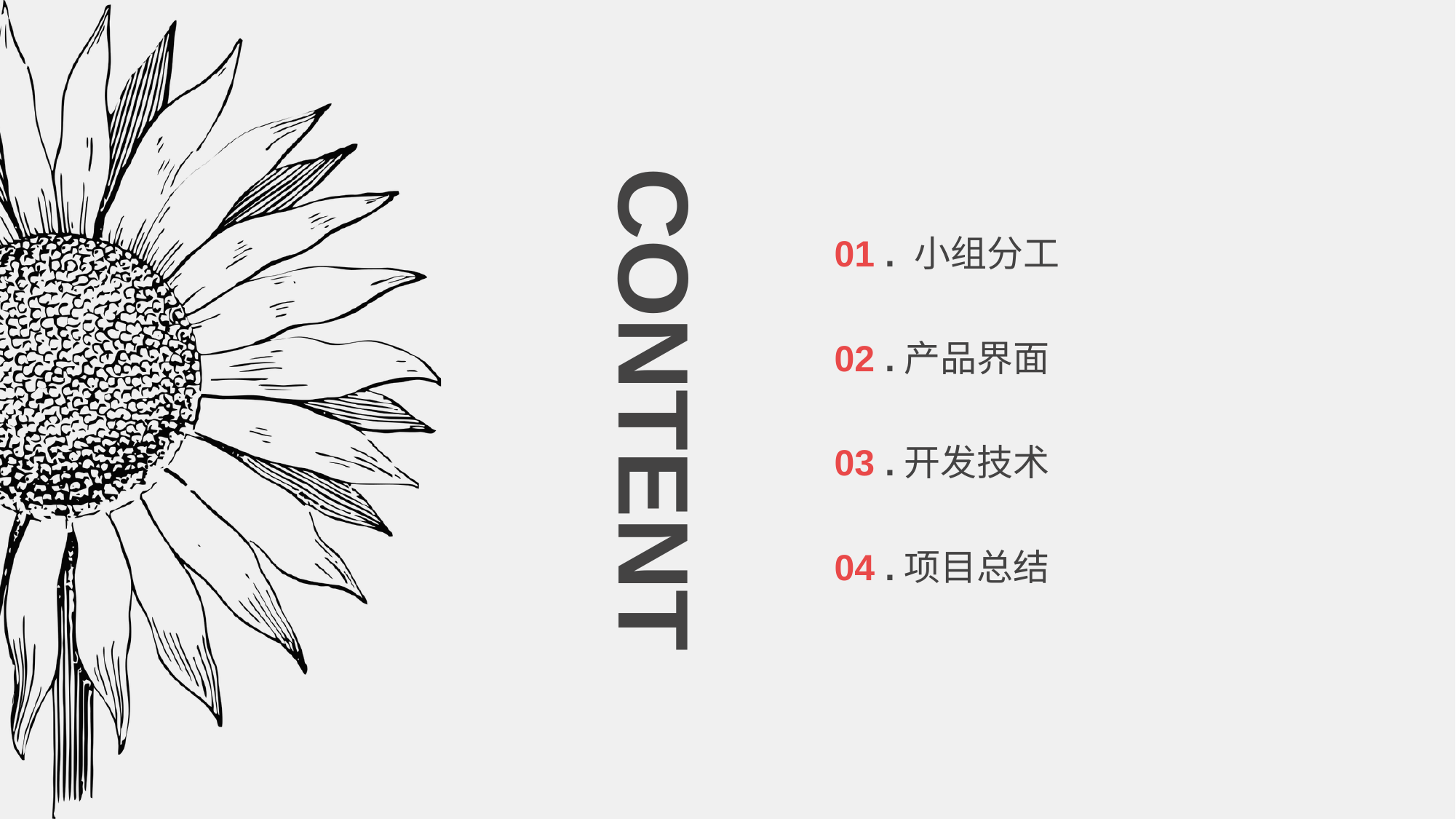

CONTENT
01 . 小组分工
02 .产品界面
03 .开发技术
04 .项目总结